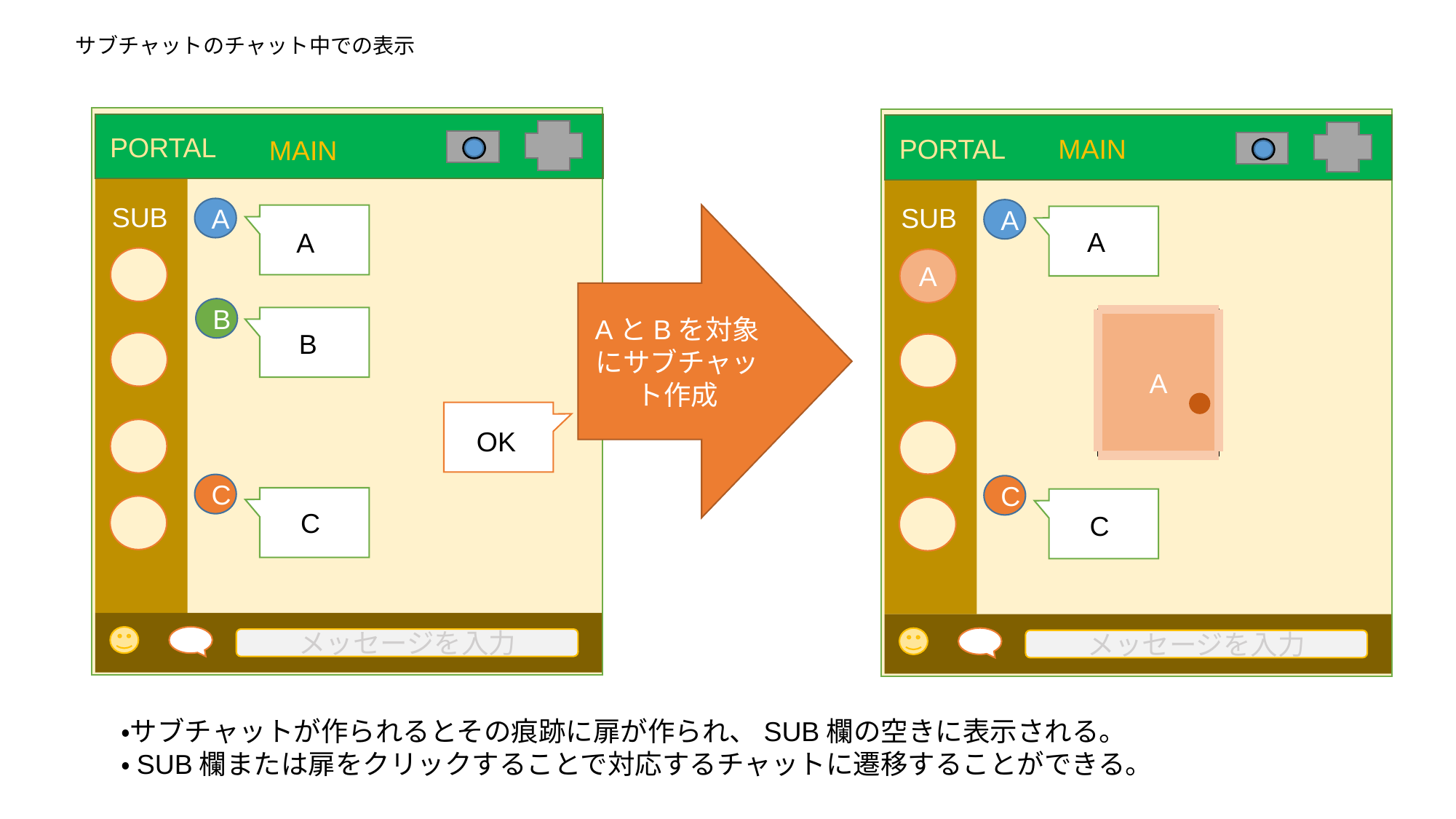

# サブチャットのチャット中での表示

Portal
Portal

PORTAL
PORTAL
MAIN
MAIN

SUB
SUB
A
A
AとBを対象にサブチャット作成
A
A

A

B
A
B

OK

C
C

C
C

メッセージを入力
メッセージを入力
・サブチャットが作られるとその痕跡に扉が作られ、SUB欄の空きに表示される。
・SUB欄または扉をクリックすることで対応するチャットに遷移することができる。